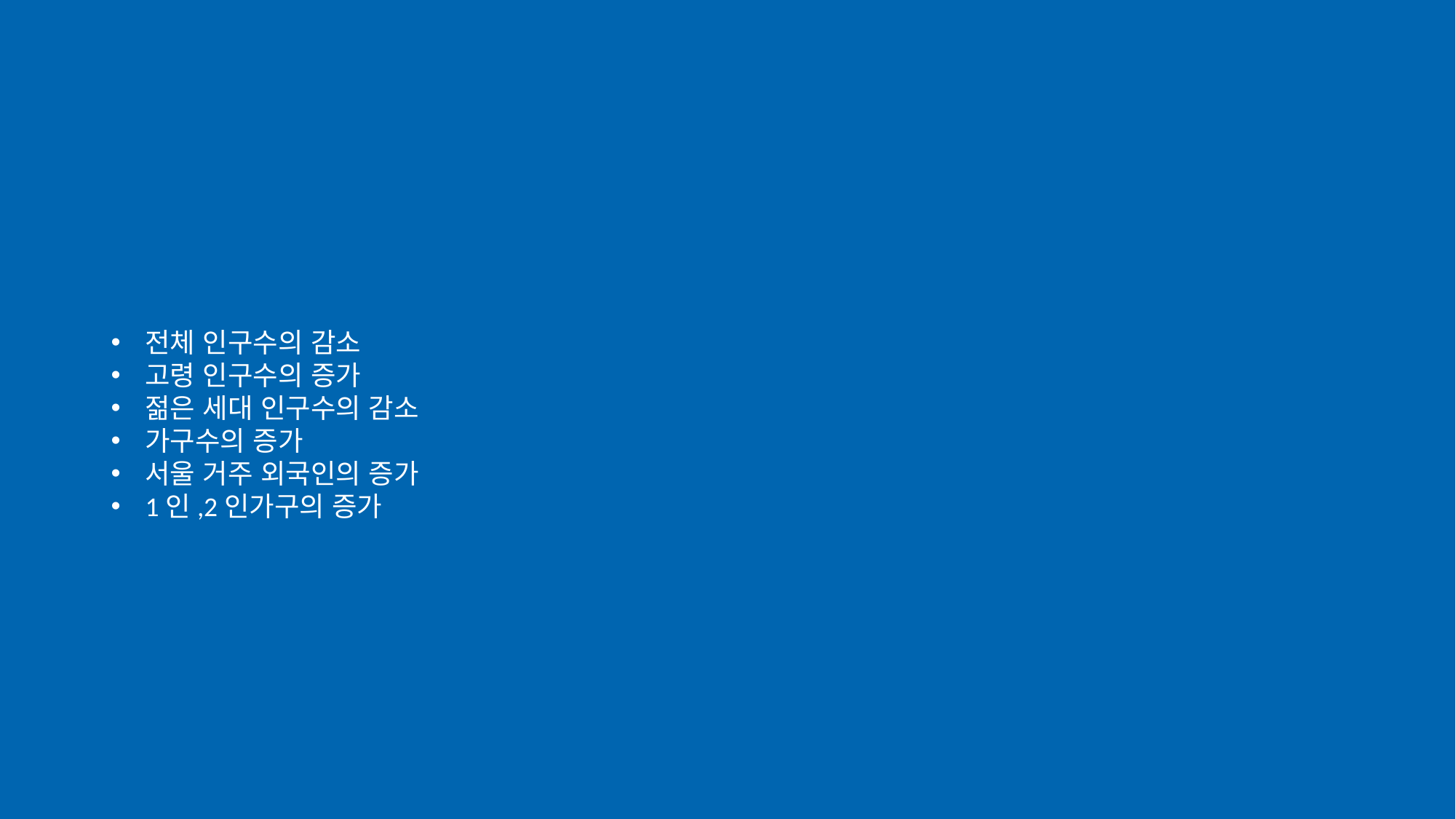

01
서울 인구 분석
전체 인구수의 감소
고령 인구수의 증가
젊은 세대 인구수의 감소
가구수의 증가
서울 거주 외국인의 증가
1인,2인가구의 증가